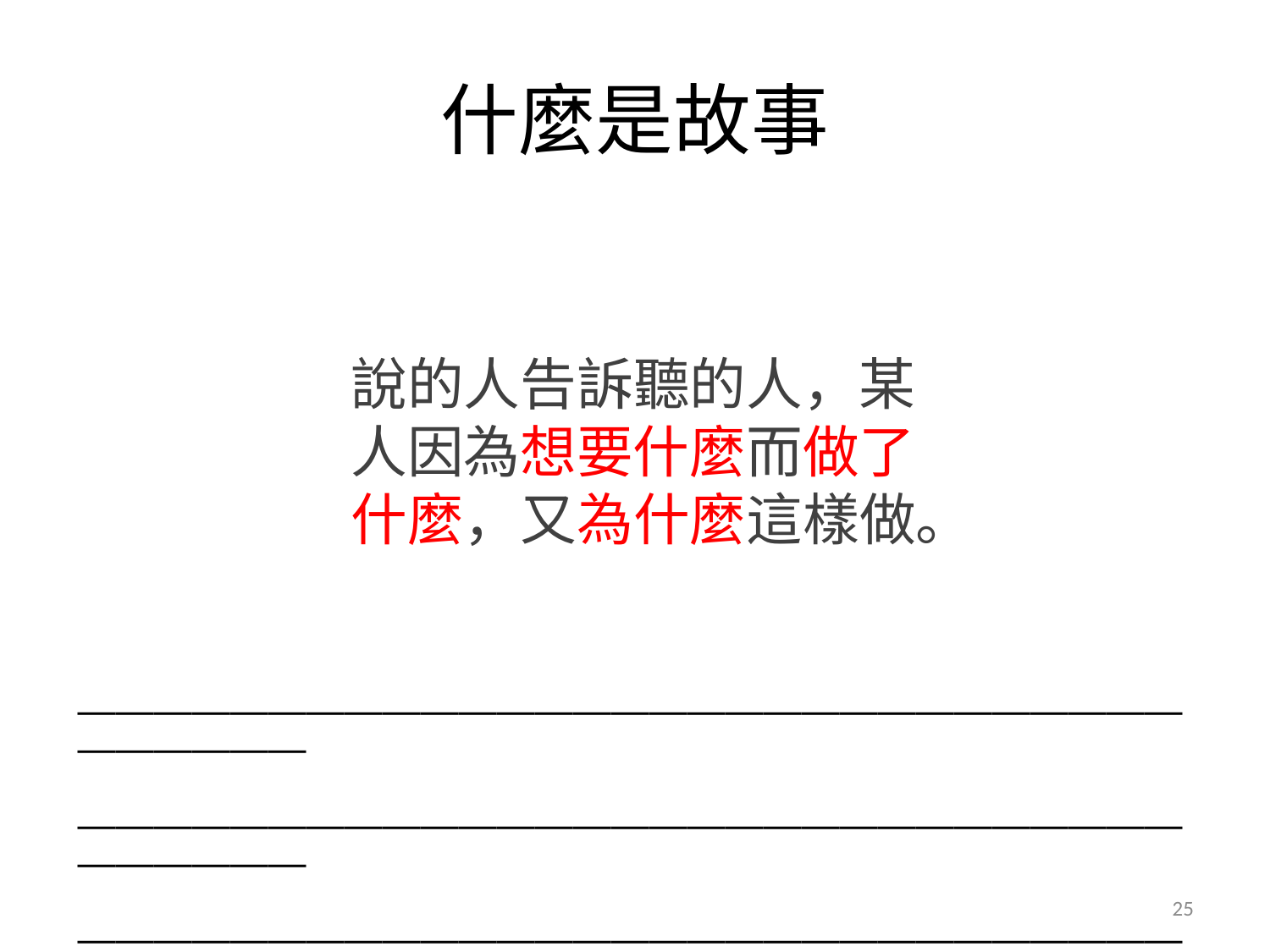

# 什麼是故事
說的人告訴聽的人，某人因為想要什麼而做了什麼，又為什麼這樣做。

______________________________________________________________________

______________________________________________________________________

______________________________________________________________________
25